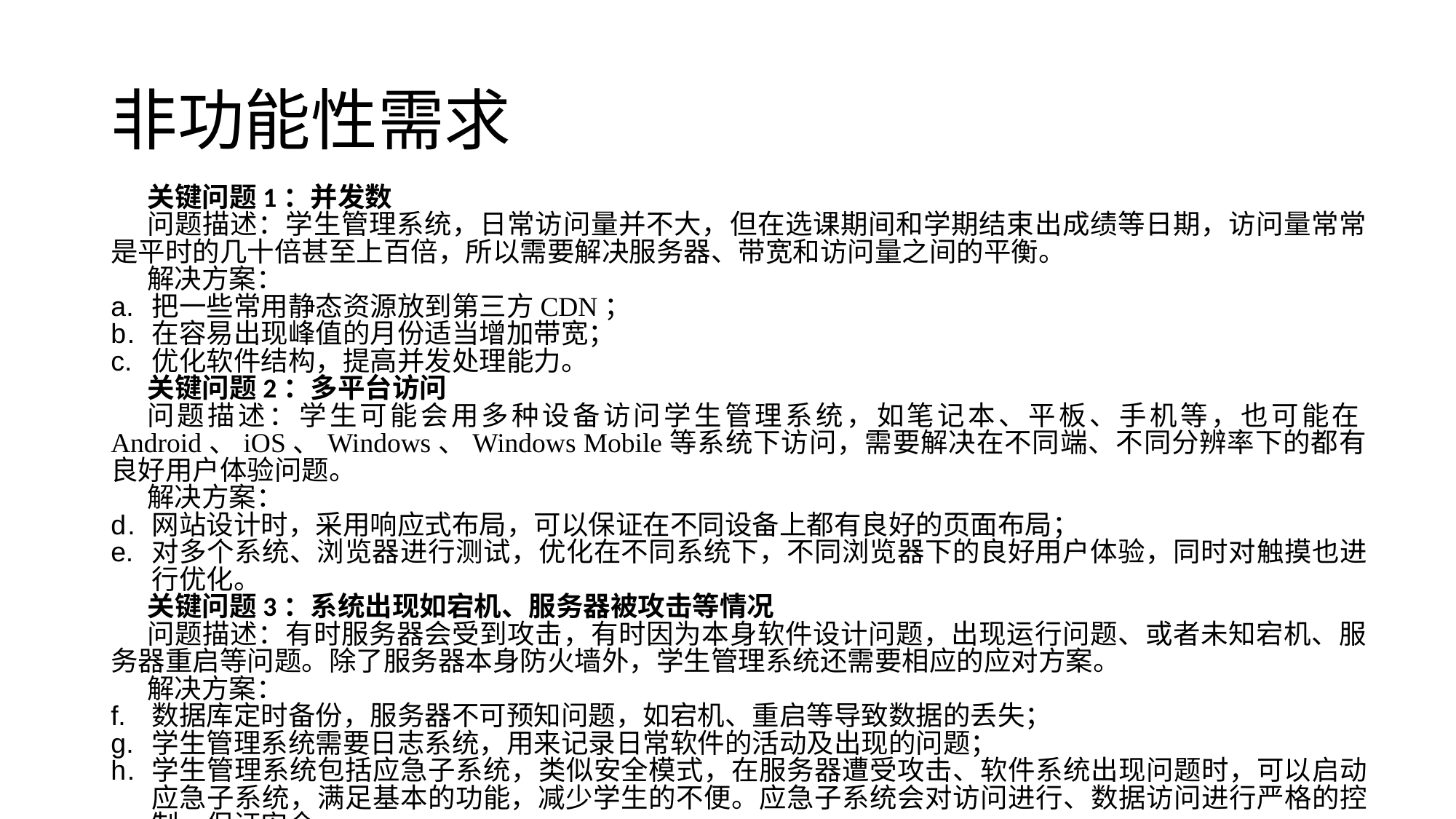

# 非功能性需求
关键问题1：并发数
问题描述：学生管理系统，日常访问量并不大，但在选课期间和学期结束出成绩等日期，访问量常常是平时的几十倍甚至上百倍，所以需要解决服务器、带宽和访问量之间的平衡。
解决方案：
把一些常用静态资源放到第三方CDN；
在容易出现峰值的月份适当增加带宽；
优化软件结构，提高并发处理能力。
关键问题2：多平台访问
问题描述：学生可能会用多种设备访问学生管理系统，如笔记本、平板、手机等，也可能在Android、iOS、Windows、Windows Mobile等系统下访问，需要解决在不同端、不同分辨率下的都有良好用户体验问题。
解决方案：
网站设计时，采用响应式布局，可以保证在不同设备上都有良好的页面布局；
对多个系统、浏览器进行测试，优化在不同系统下，不同浏览器下的良好用户体验，同时对触摸也进行优化。
关键问题3：系统出现如宕机、服务器被攻击等情况
问题描述：有时服务器会受到攻击，有时因为本身软件设计问题，出现运行问题、或者未知宕机、服务器重启等问题。除了服务器本身防火墙外，学生管理系统还需要相应的应对方案。
解决方案：
数据库定时备份，服务器不可预知问题，如宕机、重启等导致数据的丢失；
学生管理系统需要日志系统，用来记录日常软件的活动及出现的问题；
学生管理系统包括应急子系统，类似安全模式，在服务器遭受攻击、软件系统出现问题时，可以启动应急子系统，满足基本的功能，减少学生的不便。应急子系统会对访问进行、数据访问进行严格的控制，保证安全。
在系统设计时就要考虑到数据存取安全，防止数据泄露，及数据错误等问题。